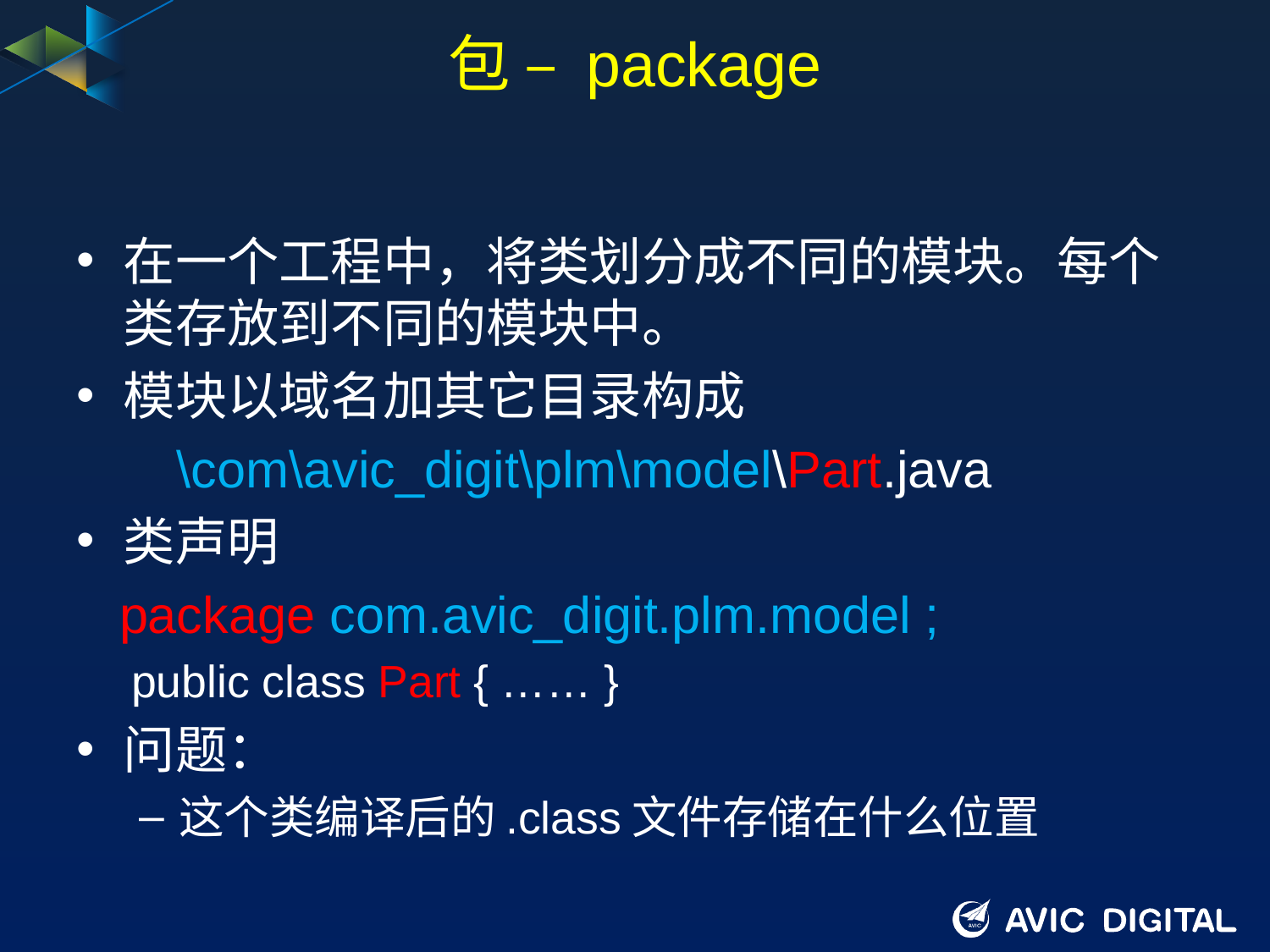

# 包 – package
在一个工程中，将类划分成不同的模块。每个类存放到不同的模块中。
模块以域名加其它目录构成
       \com\avic_digit\plm\model\Part.java
类声明
   package com.avic_digit.plm.model ;
public class Part { …… }
问题：
这个类编译后的.class文件存储在什么位置